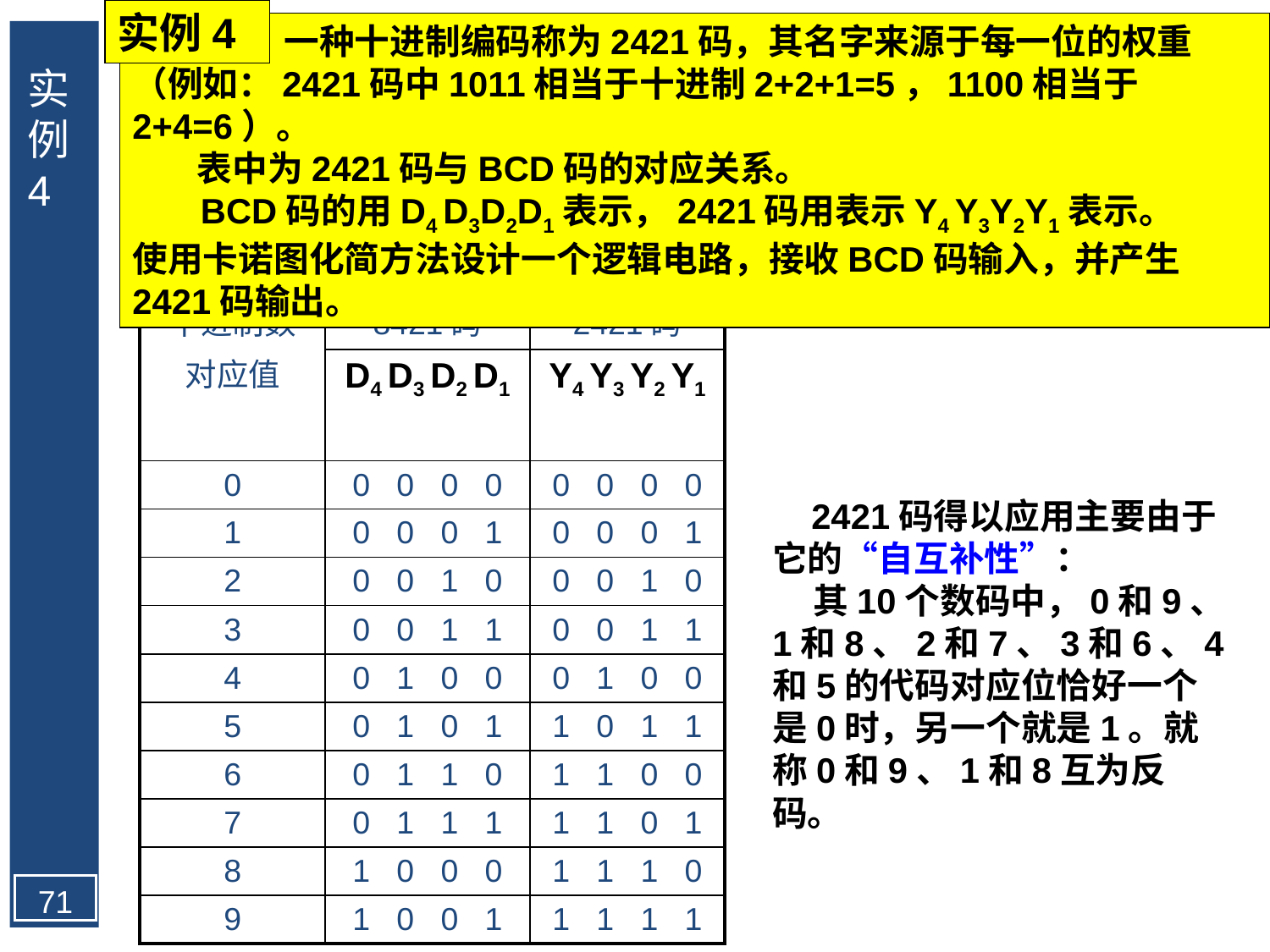

实例4
实例4
	  一种十进制编码称为2421码，其名字来源于每一位的权重
（例如：2421码中1011相当于十进制2+2+1=5，1100相当于2+4=6）。
       表中为2421码与BCD码的对应关系。
       BCD码的用D4 D3D2D1表示，2421码用表示Y4 Y3Y2Y1表示。
使用卡诺图化简方法设计一个逻辑电路，接收BCD码输入，并产生2421码输出。
| 十进制数 对应值 | 8421码 | 2421码 |
| --- | --- | --- |
|  | D4 D3 D2 D1 | Y4 Y3 Y2 Y1 |
| 0 | 0 0 0 0 | 0 0 0 0 |
| 1 | 0 0 0 1 | 0 0 0 1 |
| 2 | 0 0 1 0 | 0 0 1 0 |
| 3 | 0 0 1 1 | 0 0 1 1 |
| 4 | 0 1 0 0 | 0 1 0 0 |
| 5 | 0 1 0 1 | 1 0 1 1 |
| 6 | 0 1 1 0 | 1 1 0 0 |
| 7 | 0 1 1 1 | 1 1 0 1 |
| 8 | 1 0 0 0 | 1 1 1 0 |
| 9 | 1 0 0 1 | 1 1 1 1 |
    2421码得以应用主要由于它的“自互补性”：
    其10个数码中，0和9、1和8、2和7、3和6、4和5的代码对应位恰好一个是0时，另一个就是1。就称0和9、1和8互为反码。
71